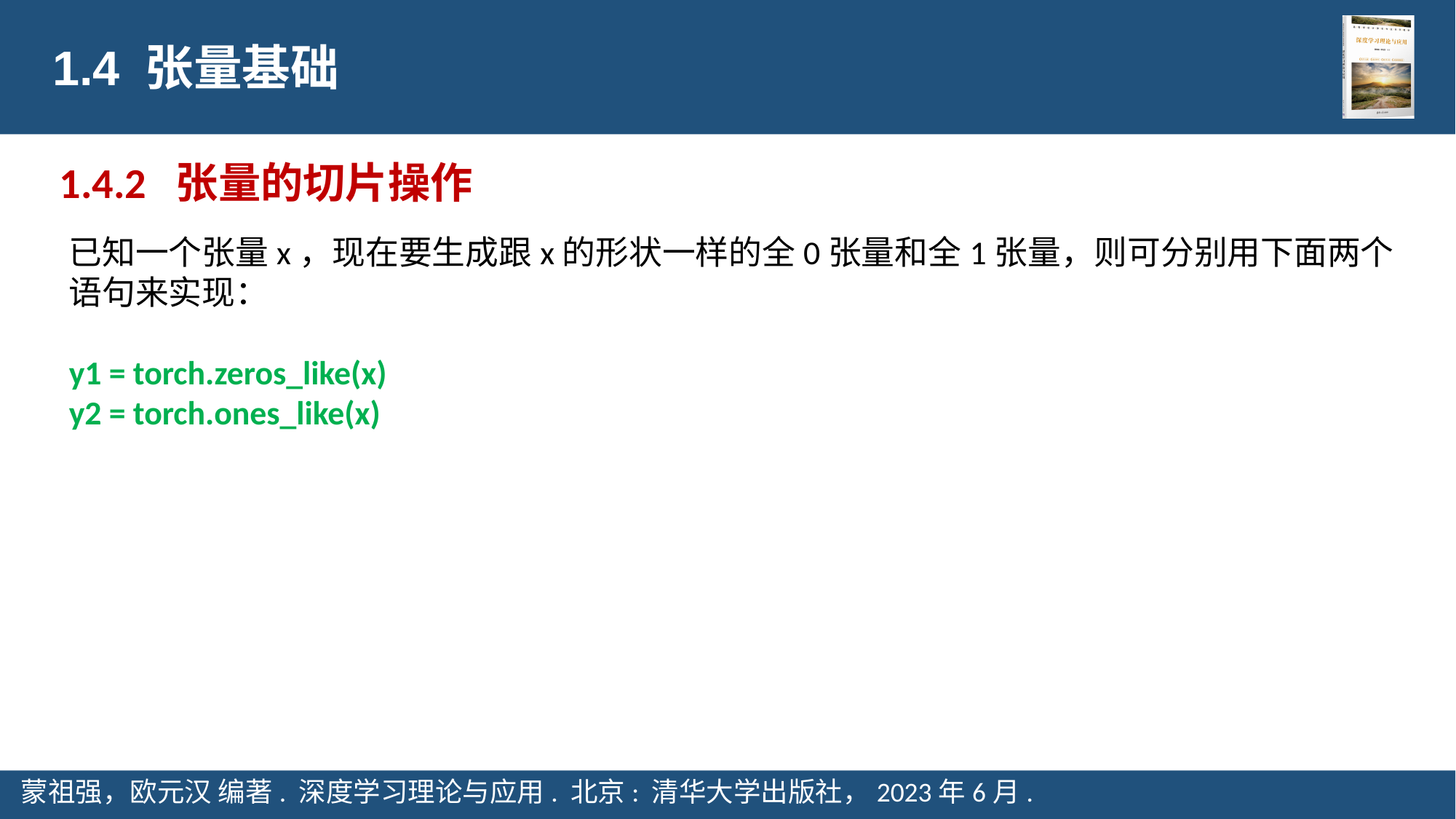

1.4 张量基础

1.4.2  张量的切片操作
已知一个张量x，现在要生成跟x的形状一样的全0张量和全1张量，则可分别用下面两个语句来实现：

y1 = torch.zeros_like(x)
y2 = torch.ones_like(x)